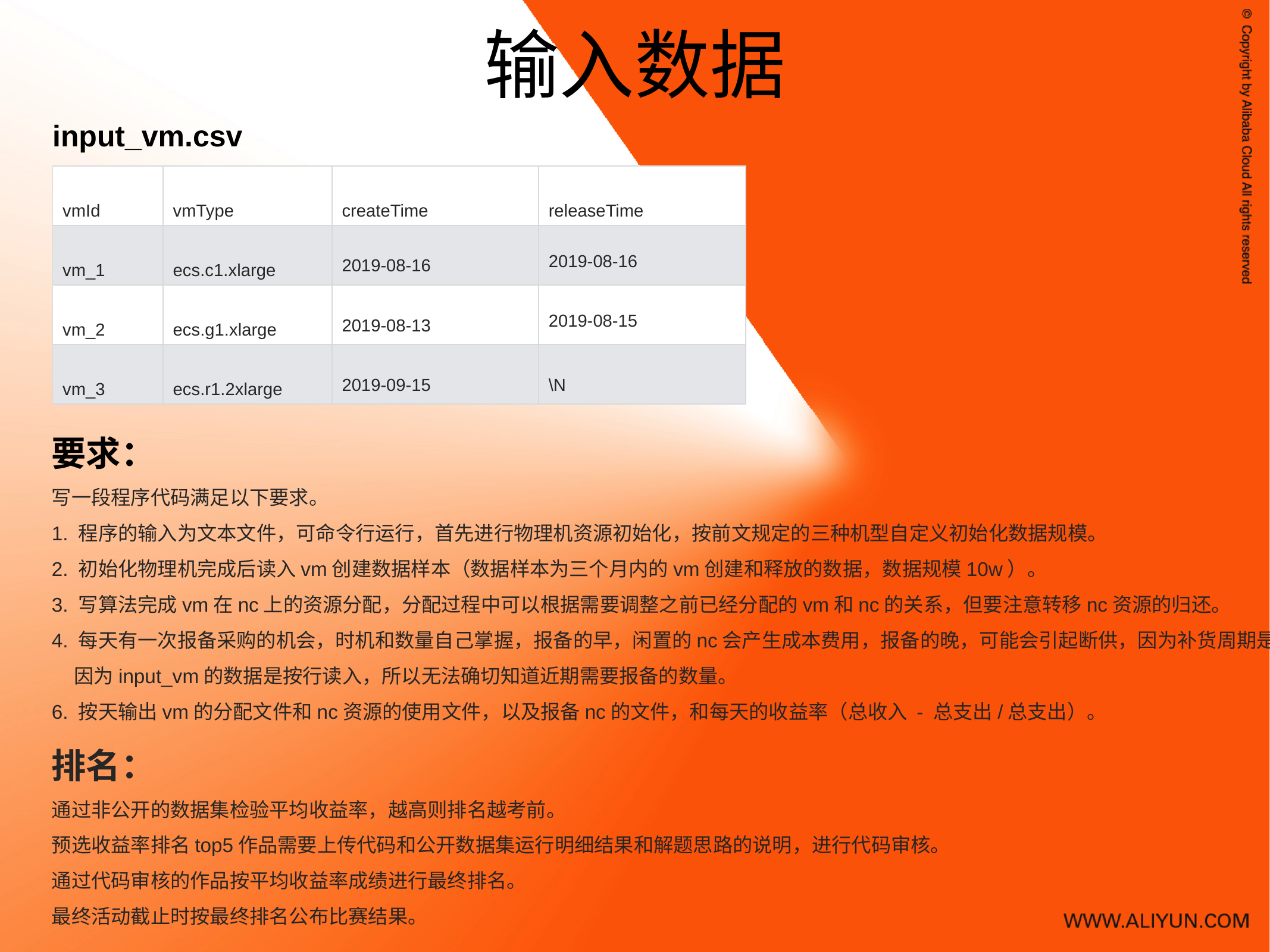

# 输入数据
input_vm.csv
| vmId | vmType | createTime | releaseTime |
| --- | --- | --- | --- |
| vm\_1 | ecs.c1.xlarge | 2019-08-16 | 2019-08-16 |
| vm\_2 | ecs.g1.xlarge | 2019-08-13 | 2019-08-15 |
| vm\_3 | ecs.r1.2xlarge | 2019-09-15 | \N |
要求：
写一段程序代码满足以下要求。
1. 程序的输入为文本文件，可命令行运行，首先进行物理机资源初始化，按前文规定的三种机型自定义初始化数据规模。
2. 初始化物理机完成后读入vm创建数据样本（数据样本为三个月内的vm创建和释放的数据，数据规模10w）。
3. 写算法完成vm在nc上的资源分配，分配过程中可以根据需要调整之前已经分配的vm和nc的关系，但要注意转移nc资源的归还。
4. 每天有一次报备采购的机会，时机和数量自己掌握，报备的早，闲置的nc会产生成本费用，报备的晚，可能会引起断供，因为补货周期是10天。
    因为input_vm的数据是按行读入，所以无法确切知道近期需要报备的数量。
6. 按天输出vm的分配文件和nc资源的使用文件，以及报备nc的文件，和每天的收益率（总收入 - 总支出/总支出）。
排名：
通过非公开的数据集检验平均收益率，越高则排名越考前。
预选收益率排名top5作品需要上传代码和公开数据集运行明细结果和解题思路的说明，进行代码审核。
通过代码审核的作品按平均收益率成绩进行最终排名。
最终活动截止时按最终排名公布比赛结果。